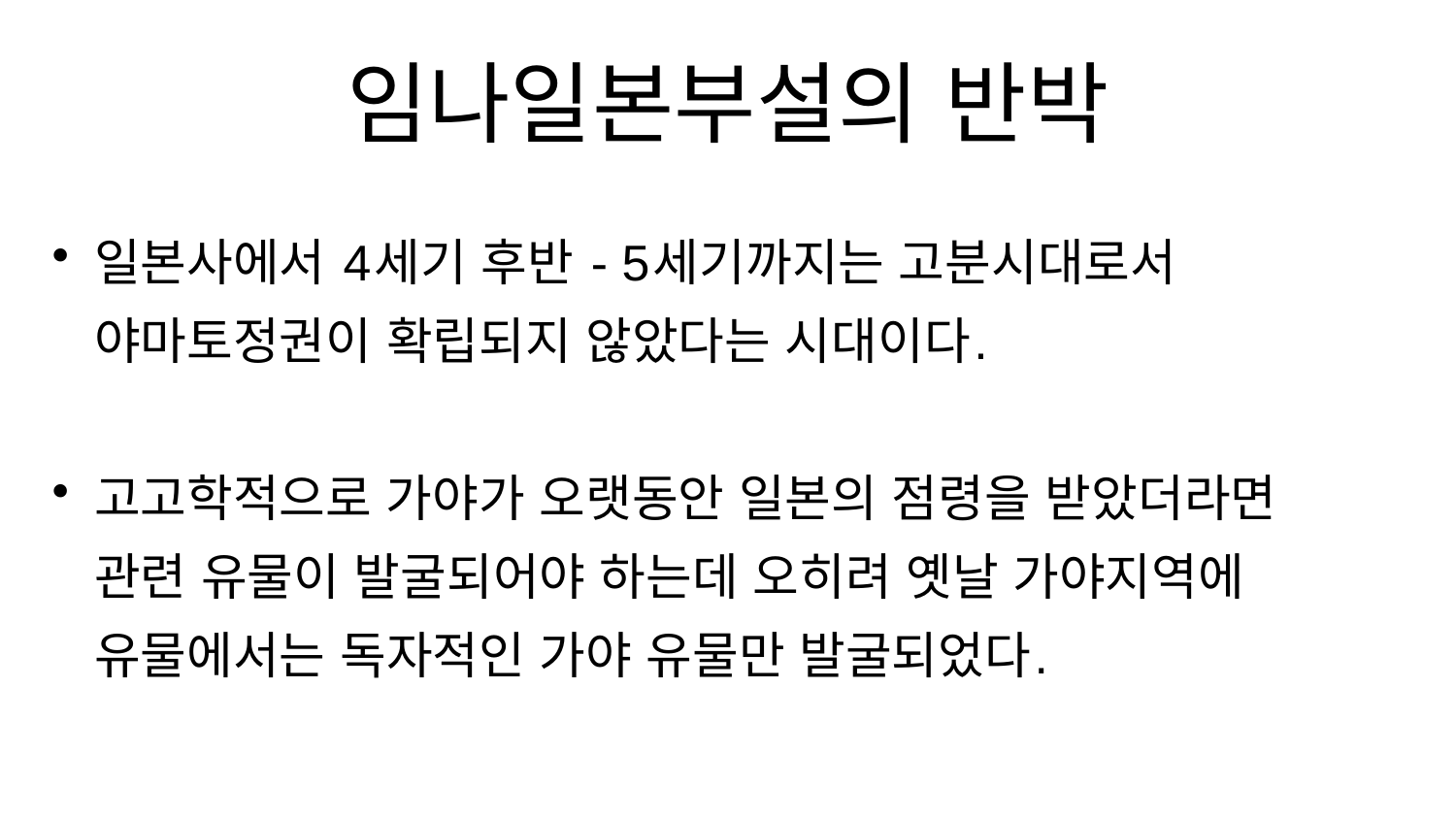

# 임나일본부설의 반박

일본사에서 4세기 후반 - 5세기까지는 고분시대로서 야마토정권이 확립되지 않았다는 시대이다.

고고학적으로 가야가 오랫동안 일본의 점령을 받았더라면 관련 유물이 발굴되어야 하는데 오히려 옛날 가야지역에 유물에서는 독자적인 가야 유물만 발굴되었다.